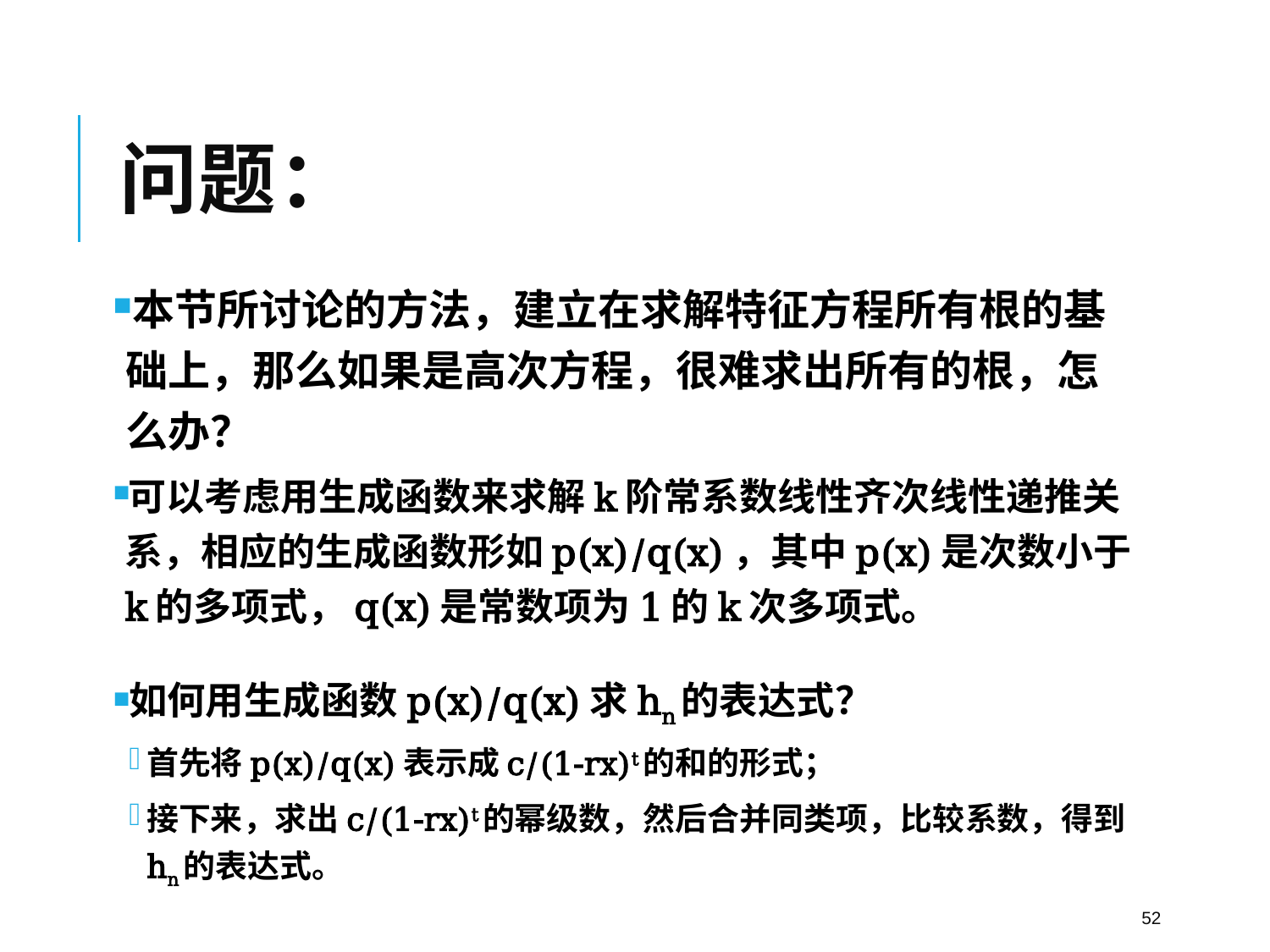

# 问题：
本节所讨论的方法，建立在求解特征方程所有根的基础上，那么如果是高次方程，很难求出所有的根，怎么办？
可以考虑用生成函数来求解k阶常系数线性齐次线性递推关系，相应的生成函数形如p(x)/q(x)，其中p(x)是次数小于k的多项式，q(x)是常数项为1的k次多项式。
如何用生成函数p(x)/q(x)求hn的表达式？
首先将p(x)/q(x)表示成c/(1-rx)t的和的形式；
接下来，求出c/(1-rx)t的幂级数，然后合并同类项，比较系数，得到hn的表达式。
52